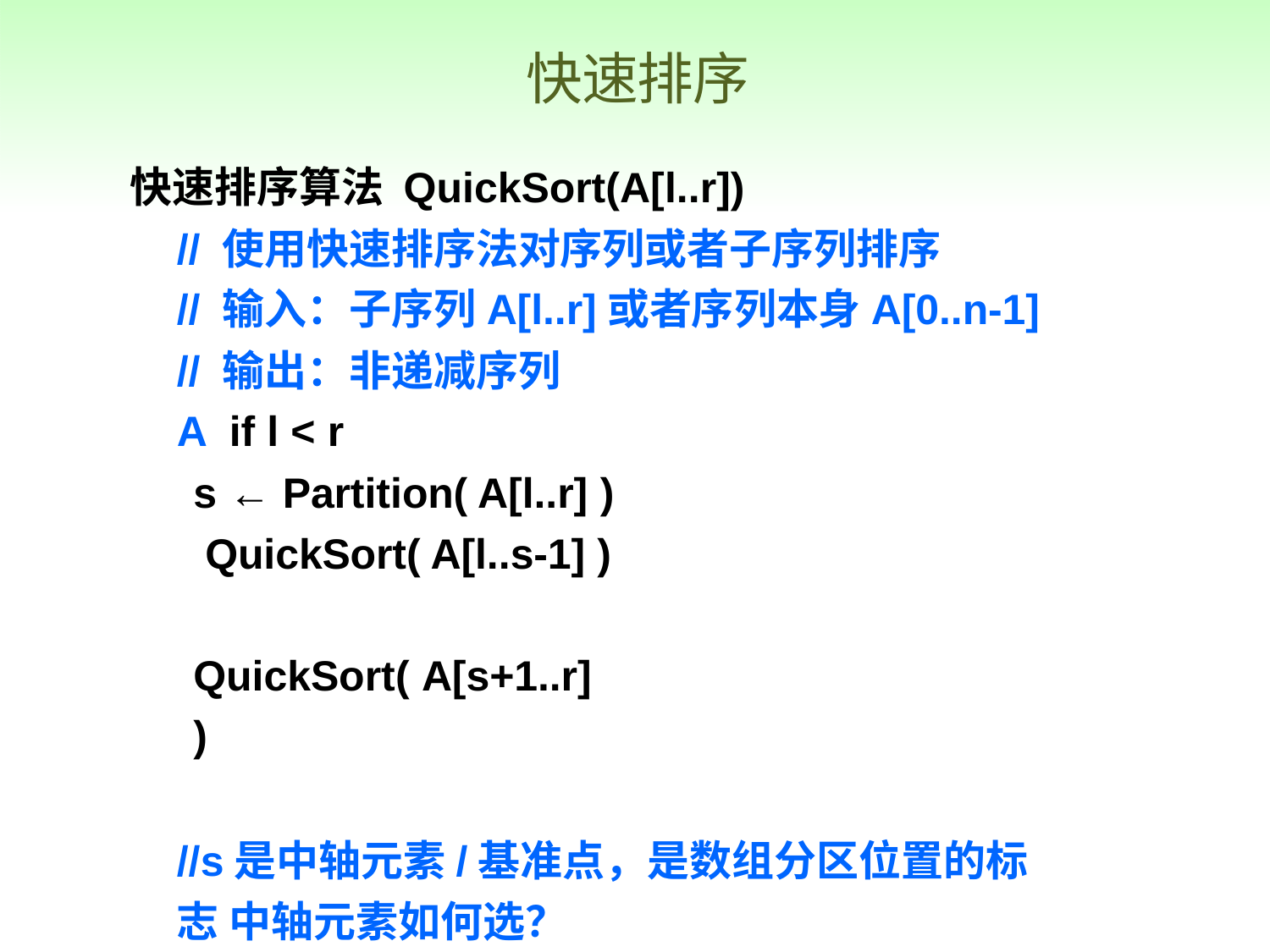

# 快速排序
快速排序算法 QuickSort(A[l..r])
// 使用快速排序法对序列或者子序列排序
// 输入：子序列A[l..r]或者序列本身A[0..n-1]
// 输出：非递减序列A  if l < r
s ← Partition( A[l..r] )  QuickSort( A[l..s-1] )  QuickSort( A[s+1..r] )

//s是中轴元素/基准点，是数组分区位置的标志 中轴元素如何选？